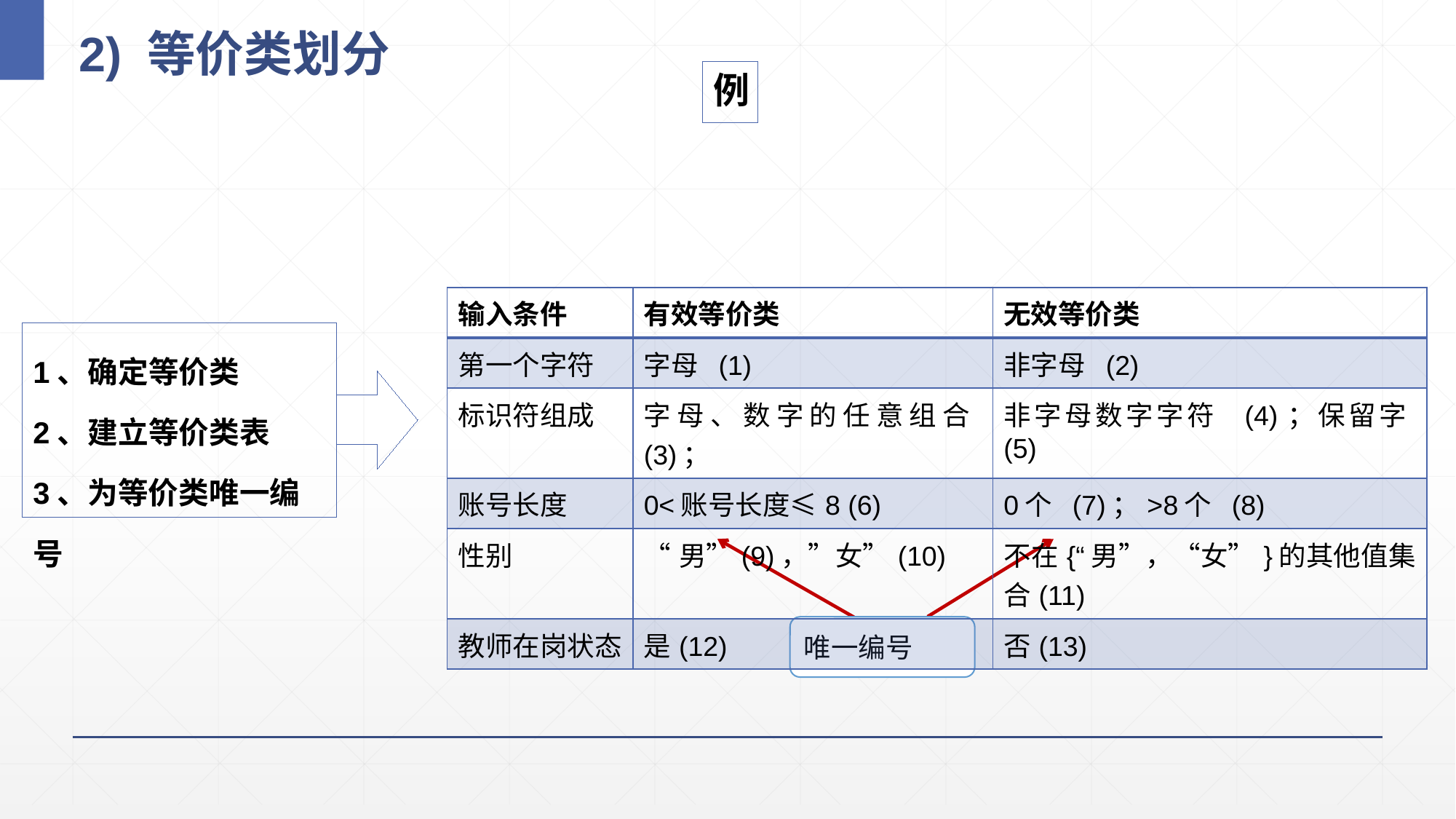

# 2) 等价类划分
例
| 输入条件 | 有效等价类 | 无效等价类 |
| --- | --- | --- |
| 第一个字符 | 字母 (1) | 非字母 (2) |
| 标识符组成 | 字母、数字的任意组合 (3)； | 非字母数字字符 (4)；保留字 (5) |
| 账号长度 | 0<账号长度≤8 (6) | 0个 (7)；>8个 (8) |
| 性别 | “男”(9)，”女”(10) | 不在{“男”，“女”}的其他值集合(11) |
| 教师在岗状态 | 是(12) | 否(13) |
1、确定等价类
2、建立等价类表
3、为等价类唯一编号

唯一编号